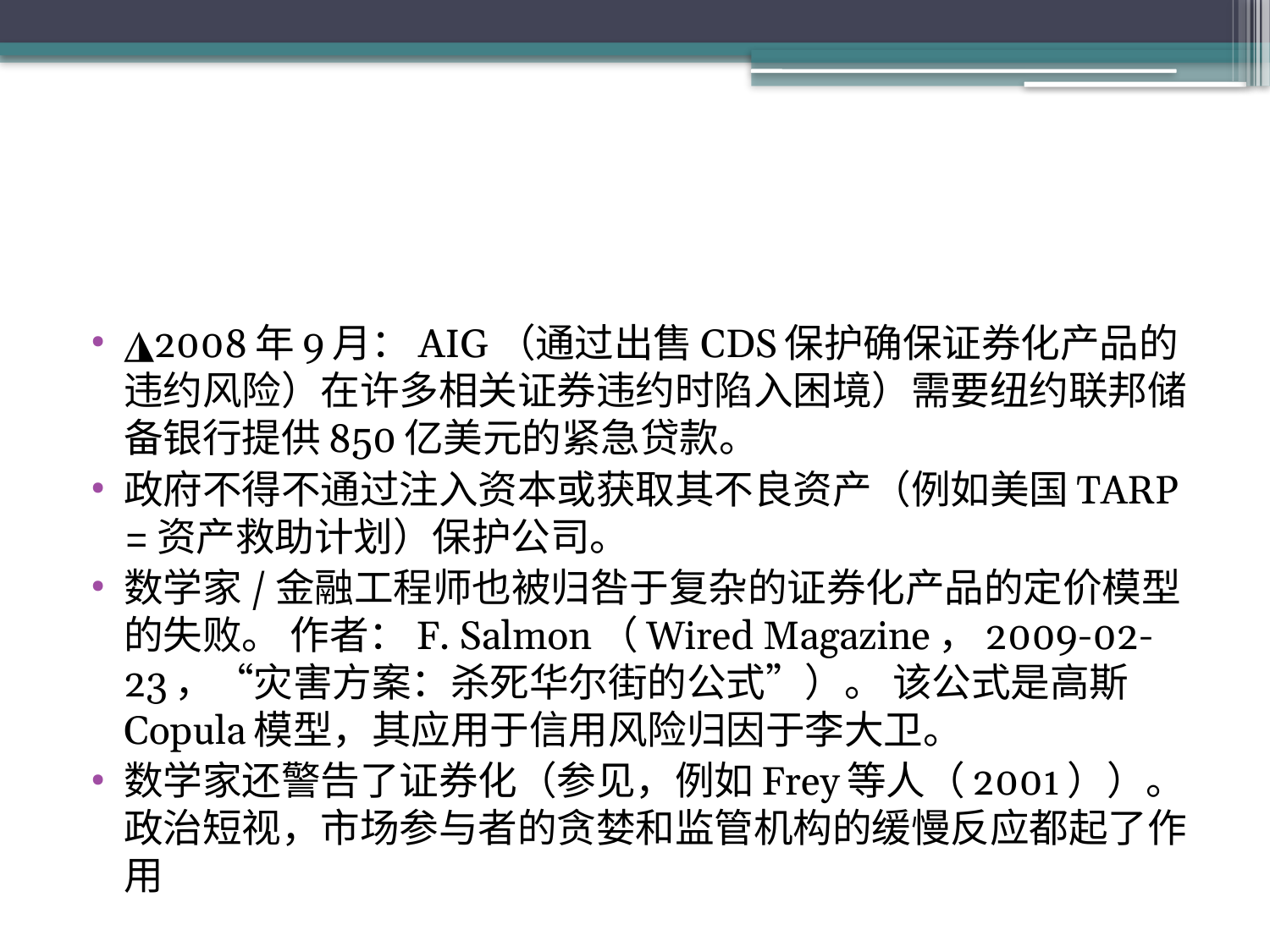

#
◮2008年9月：AIG（通过出售CDS保护确保证券化产品的违约风险）在许多相关证券违约时陷入困境）需要纽约联邦储备银行提供850亿美元的紧急贷款。
政府不得不通过注入资本或获取其不良资产（例如美国TARP =资产救助计划）保护公司。
数学家/金融工程师也被归咎于复杂的证券化产品的定价模型的失败。 作者：F. Salmon（Wired Magazine，2009-02-23，“灾害方案：杀死华尔街的公式”）。 该公式是高斯Copula模型，其应用于信用风险归因于李大卫。
数学家还警告了证券化（参见，例如Frey等人（2001））。 政治短视，市场参与者的贪婪和监管机构的缓慢反应都起了作用